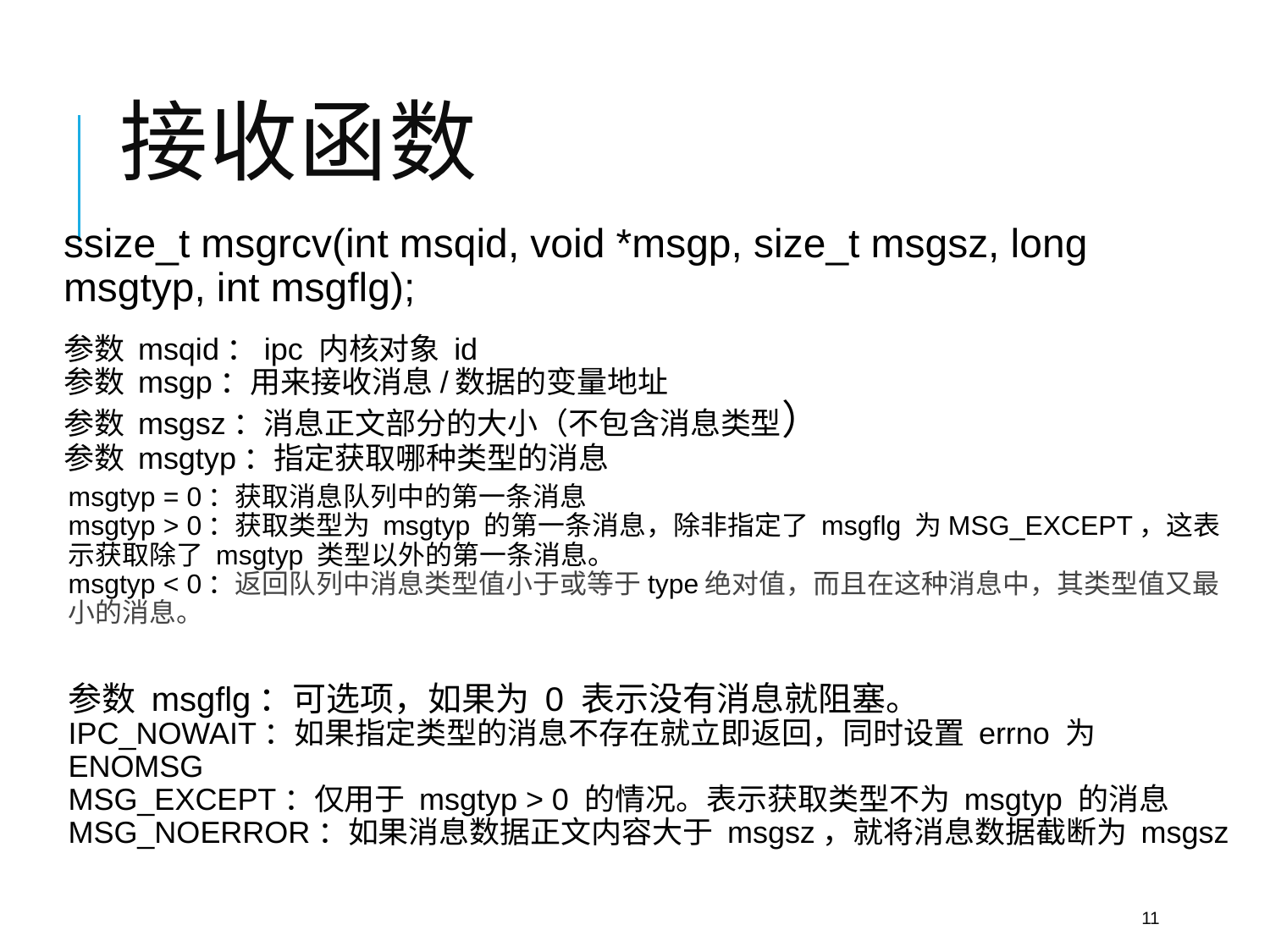

# 接收函数
ssize_t msgrcv(int msqid, void *msgp, size_t msgsz, long msgtyp, int msgflg);
参数 msqid：ipc 内核对象 id
参数 msgp：用来接收消息/数据的变量地址
参数 msgsz：消息正文部分的大小（不包含消息类型）
参数 msgtyp：指定获取哪种类型的消息
msgtyp = 0：获取消息队列中的第一条消息
msgtyp > 0：获取类型为 msgtyp 的第一条消息，除非指定了 msgflg 为MSG_EXCEPT，这表示获取除了 msgtyp 类型以外的第一条消息。
msgtyp < 0：返回队列中消息类型值小于或等于type绝对值，而且在这种消息中，其类型值又最小的消息。

参数 msgflg：可选项，如果为 0 表示没有消息就阻塞。
IPC_NOWAIT：如果指定类型的消息不存在就立即返回，同时设置 errno 为 ENOMSG
MSG_EXCEPT：仅用于 msgtyp > 0 的情况。表示获取类型不为 msgtyp 的消息
MSG_NOERROR：如果消息数据正文内容大于 msgsz，就将消息数据截断为 msgsz

11